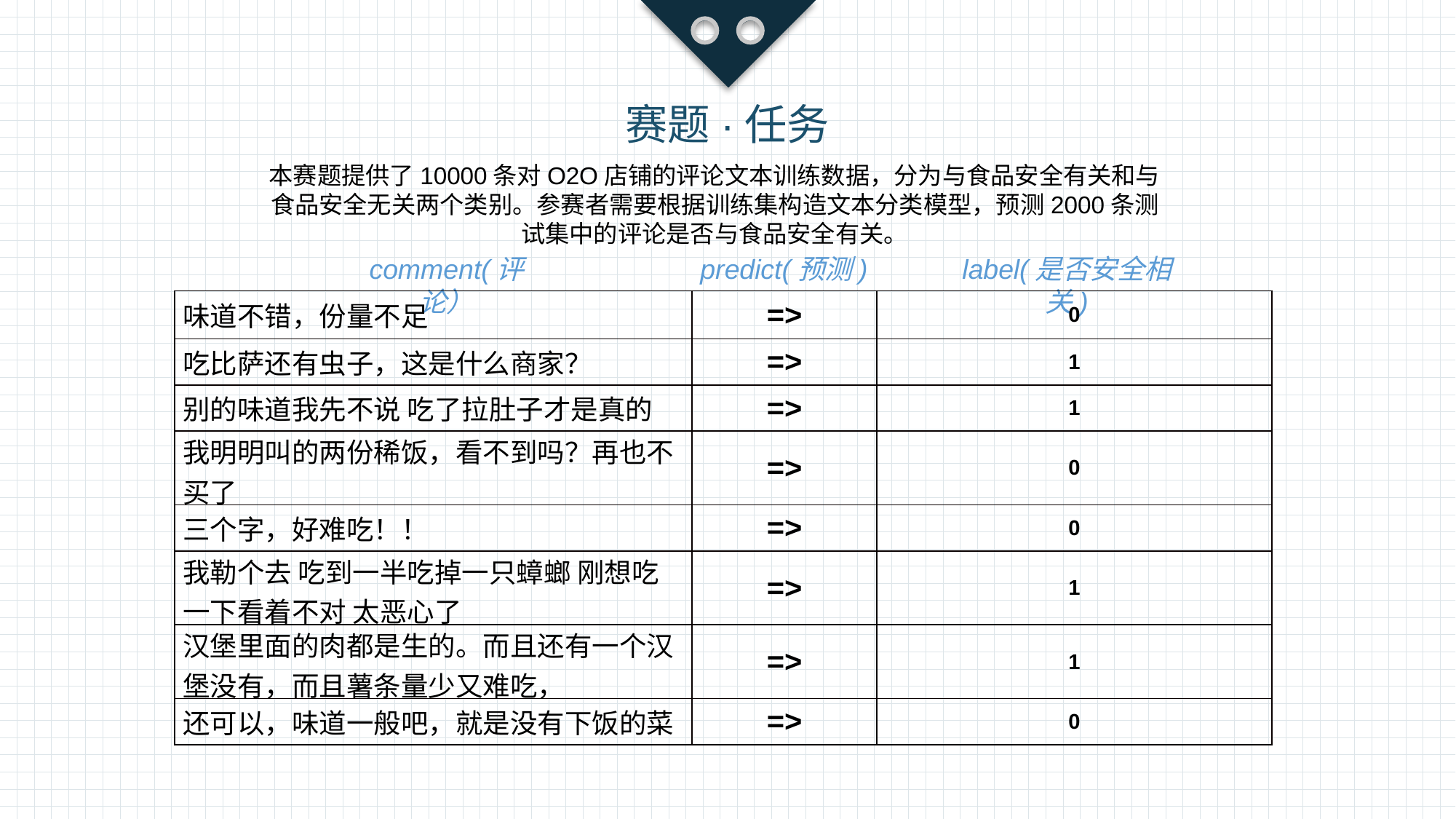

赛题·任务
本赛题提供了10000条对O2O店铺的评论文本训练数据，分为与食品安全有关和与食品安全无关两个类别。参赛者需要根据训练集构造文本分类模型，预测2000条测试集中的评论是否与食品安全有关。
comment(评论）
predict(预测)
label(是否安全相关)
| 味道不错，份量不足 | => | 0 |
| --- | --- | --- |
| 吃比萨还有虫子，这是什么商家？ | => | 1 |
| 别的味道我先不说 吃了拉肚子才是真的 | => | 1 |
| 我明明叫的两份稀饭，看不到吗？再也不买了 | => | 0 |
| 三个字，好难吃！！ | => | 0 |
| 我勒个去 吃到一半吃掉一只蟑螂 刚想吃一下看着不对 太恶心了 | => | 1 |
| 汉堡里面的肉都是生的。而且还有一个汉堡没有，而且薯条量少又难吃， | => | 1 |
| 还可以，味道一般吧，就是没有下饭的菜 | => | 0 |